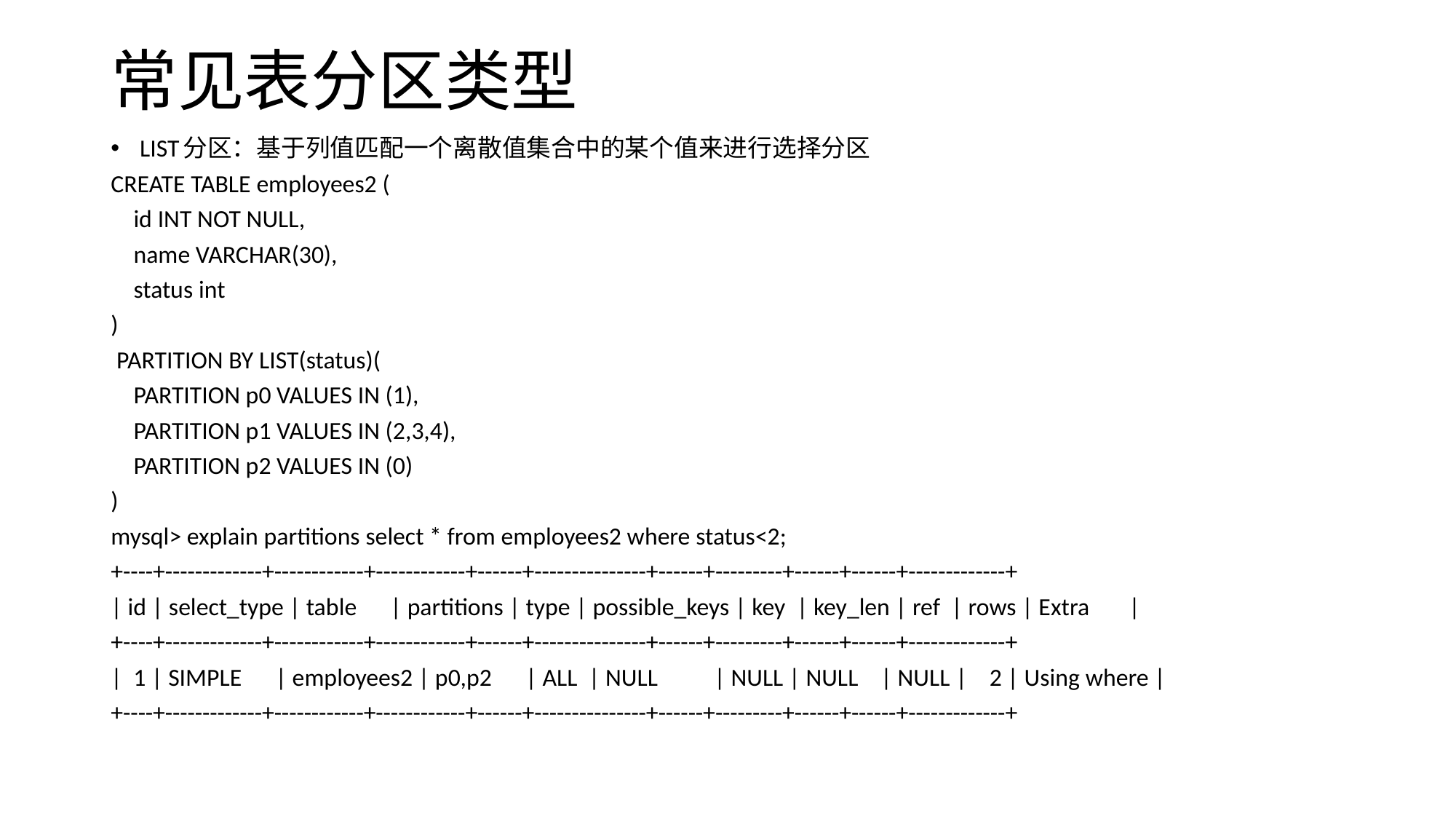

# 常见表分区类型
LIST分区：基于列值匹配一个离散值集合中的某个值来进行选择分区
CREATE TABLE employees2 (
    id INT NOT NULL,
    name VARCHAR(30),
    status int
)
 PARTITION BY LIST(status)(
    PARTITION p0 VALUES IN (1),
    PARTITION p1 VALUES IN (2,3,4),
    PARTITION p2 VALUES IN (0)
)
mysql> explain partitions select * from employees2 where status<2;
+----+-------------+------------+------------+------+---------------+------+---------+------+------+-------------+
| id | select_type | table      | partitions | type | possible_keys | key  | key_len | ref  | rows | Extra       |
+----+-------------+------------+------------+------+---------------+------+---------+------+------+-------------+
|  1 | SIMPLE      | employees2 | p0,p2      | ALL  | NULL          | NULL | NULL    | NULL |    2 | Using where |
+----+-------------+------------+------------+------+---------------+------+---------+------+------+-------------+